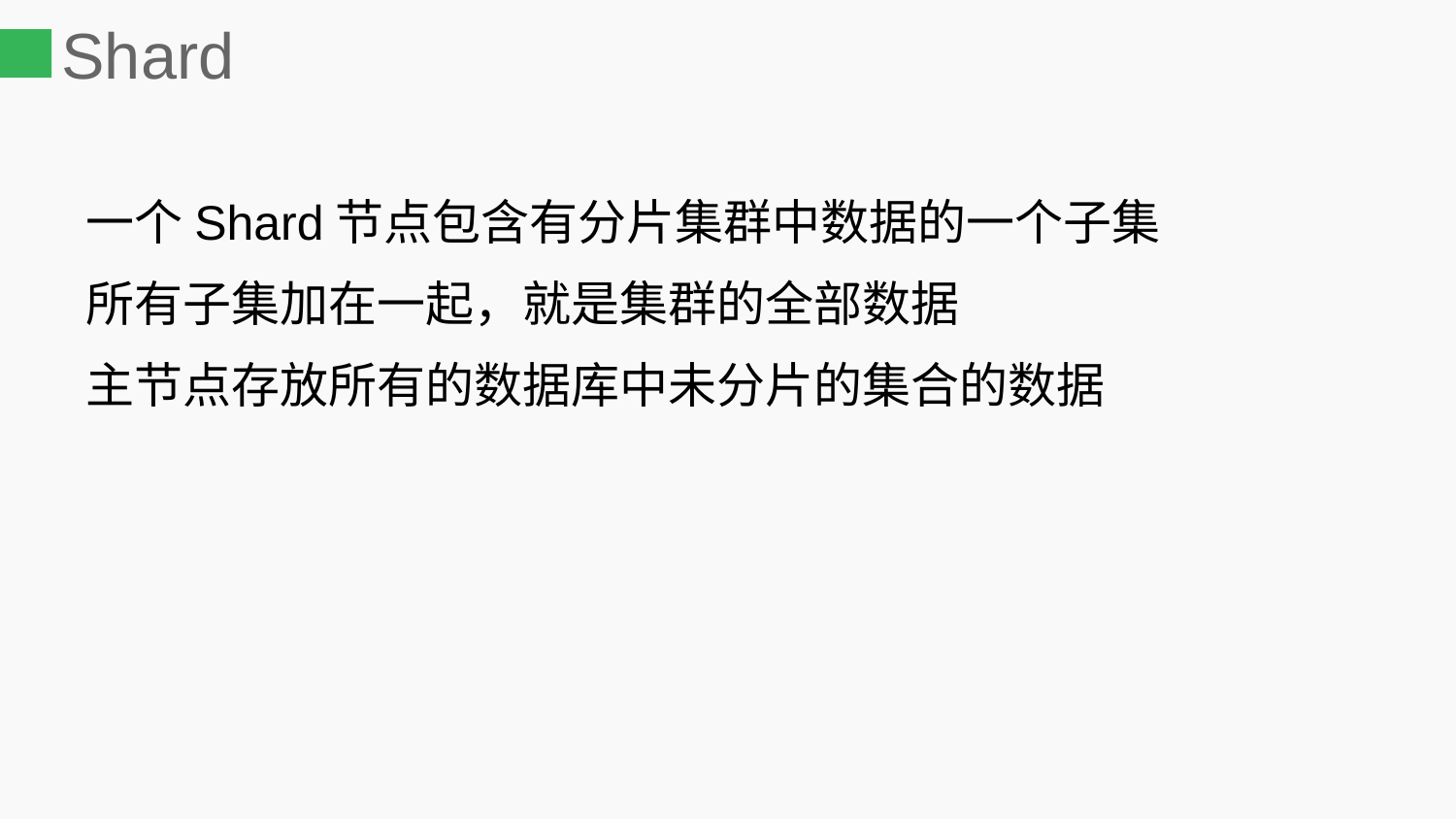

# Shard
一个Shard节点包含有分片集群中数据的一个子集
所有子集加在一起，就是集群的全部数据
主节点存放所有的数据库中未分片的集合的数据